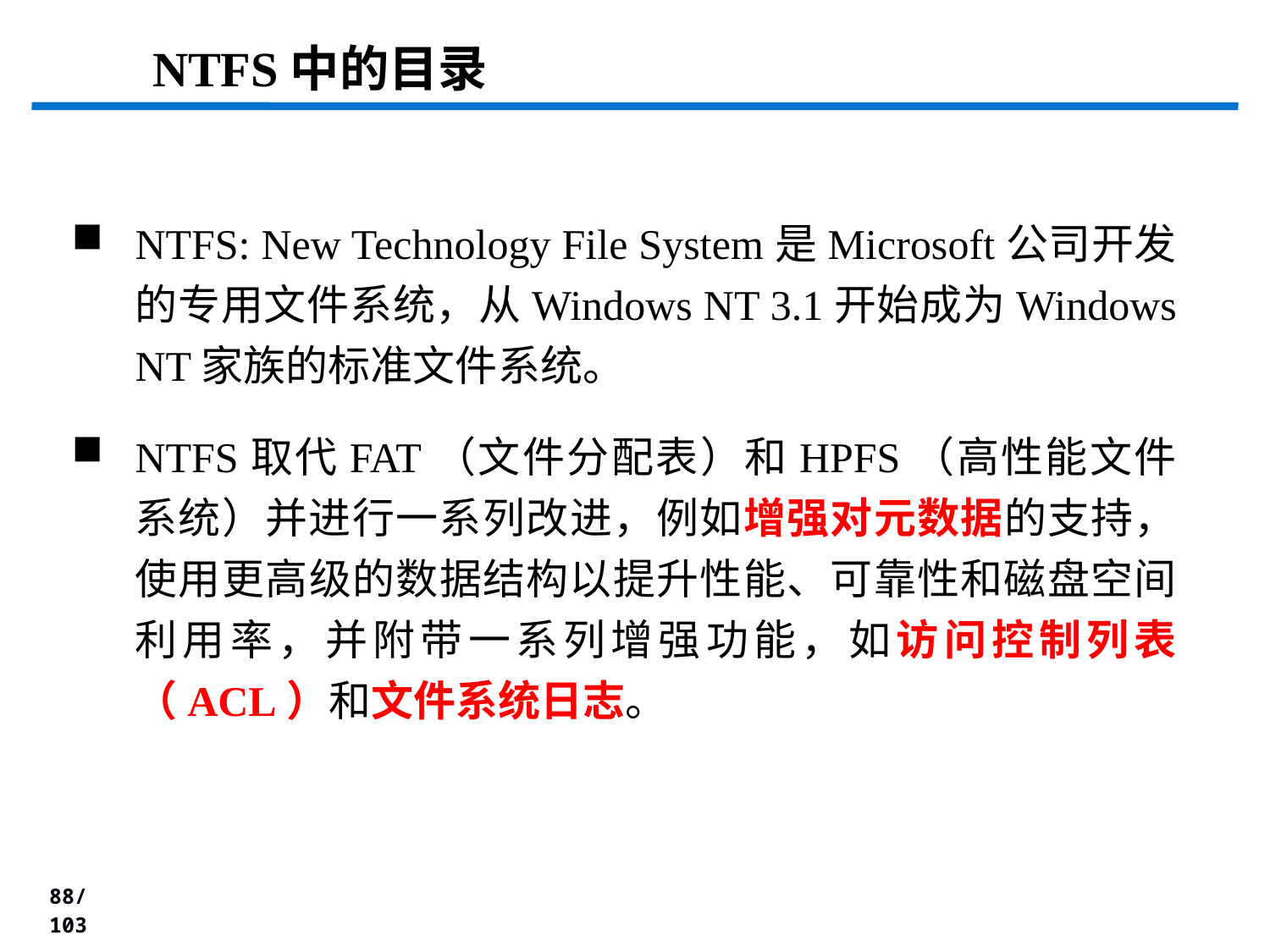

NTFS中的目录
NTFS: New Technology File System是Microsoft公司开发的专用文件系统，从Windows NT 3.1开始成为Windows NT家族的标准文件系统。
NTFS取代FAT（文件分配表）和HPFS（高性能文件系统）并进行一系列改进，例如增强对元数据的支持，使用更高级的数据结构以提升性能、可靠性和磁盘空间利用率，并附带一系列增强功能，如访问控制列表（ACL）和文件系统日志。